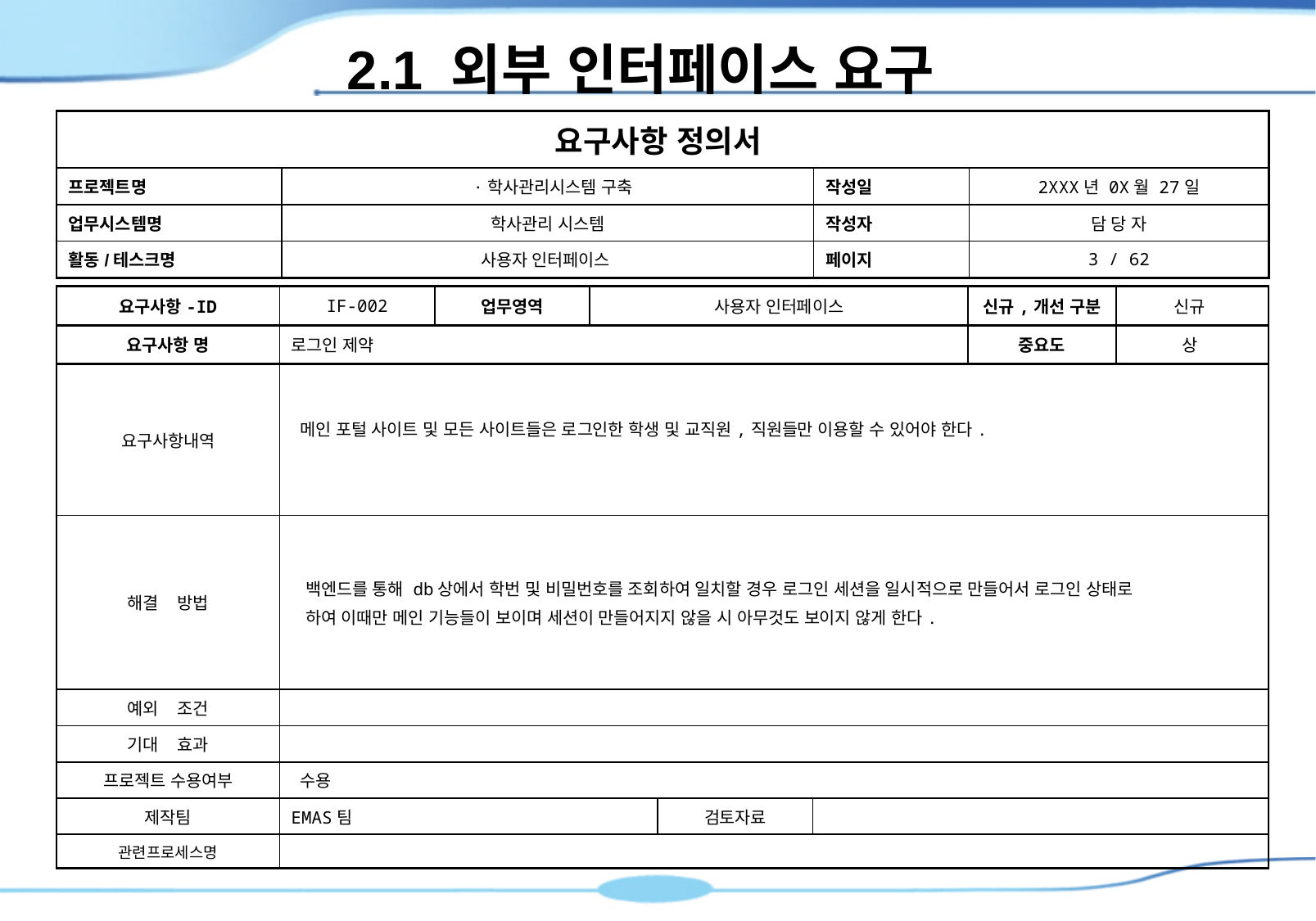

2.1 외부 인터페이스 요구
| 요구사항 정의서 |  |  |  |
| --- | --- | --- | --- |
| 프로젝트명 | ·학사관리시스템 구축 | 작성일 | 2XXX년 0X월 27일 |
| 업무시스템명 | 학사관리 시스템 | 작성자 | 담 당 자 |
| 활동/테스크명 | 사용자 인터페이스 | 페이지 | 3 / 62 |
| 요구사항-ID | IF-002 | 업무영역 | 사용자 인터페이스 |  |  | 신규,개선 구분 | 신규 |
| --- | --- | --- | --- | --- | --- | --- | --- |
| 요구사항 명 | 로그인 제약 |  |  |  |  | 중요도 | 상 |
| 요구사항내역 | 메인 포털 사이트 및 모든 사이트들은 로그인한 학생 및 교직원,직원들만 이용할 수 있어야 한다. |  |  |  |  |  |  |
| 해결 방법 | 백엔드를 통해 db상에서 학번 및 비밀번호를 조회하여 일치할 경우 로그인 세션을 일시적으로 만들어서 로그인 상태로 하여 이때만 메인 기능들이 보이며 세션이 만들어지지 않을 시 아무것도 보이지 않게 한다. |  |  |  |  |  |  |
| 예외 조건 |  |  |  |  |  |  |  |
| 기대 효과 |  |  |  |  |  |  |  |
| 프로젝트 수용여부 | 수용 |  |  |  |  |  |  |
| 제작팀 | EMAS팀 |  |  | 검토자료 |  |  |  |
| 관련프로세스명 |  |  |  |  |  |  |  |